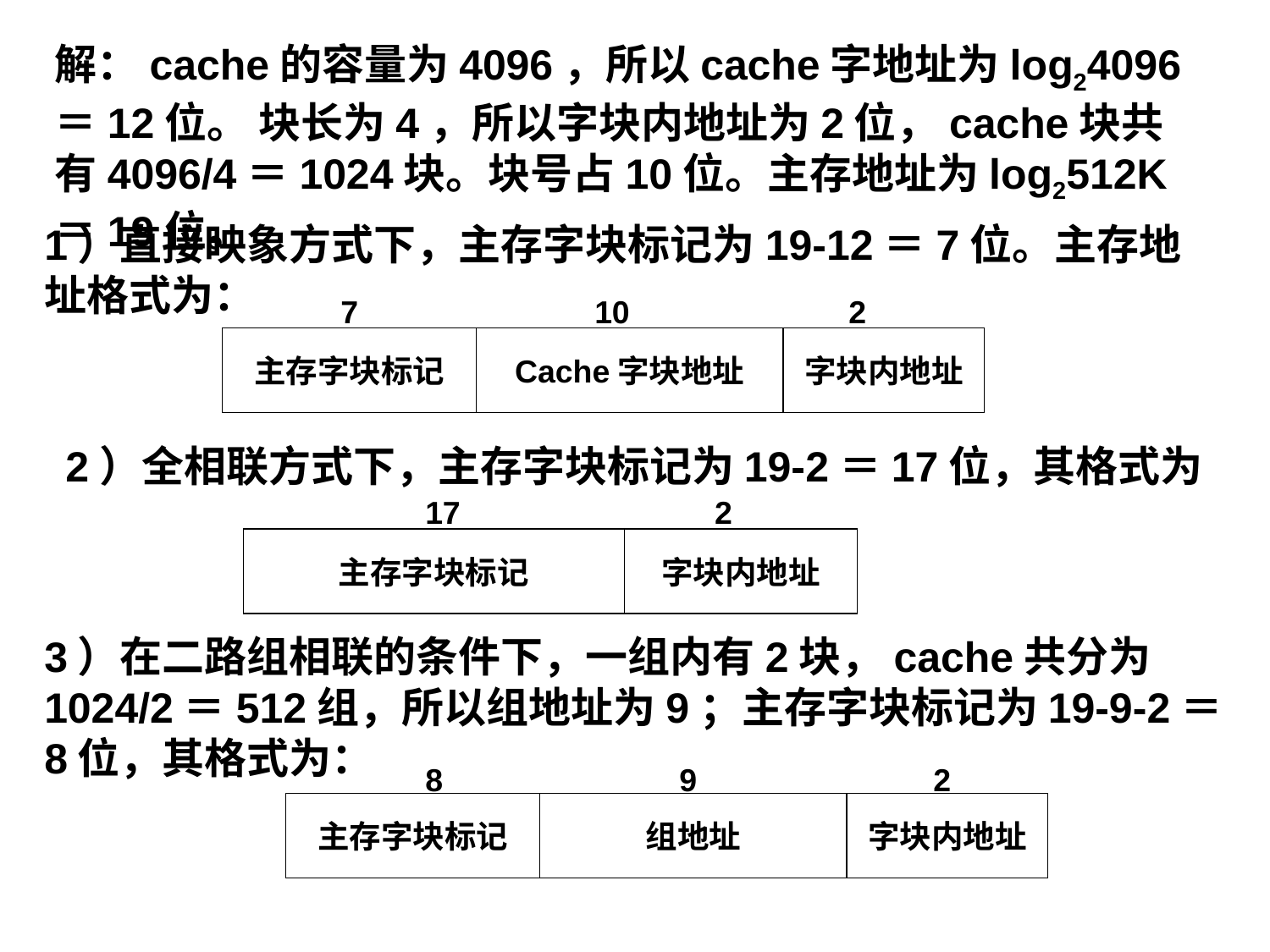

解：cache的容量为4096，所以cache字地址为log24096＝12位。 块长为4，所以字块内地址为2位，cache块共有4096/4＝1024块。块号占10位。主存地址为log2512K＝19位。
1）直接映象方式下，主存字块标记为19-12＝7位。主存地址格式为：
7   		10		2
主存字块标记
Cache字块地址
字块内地址
2）全相联方式下，主存字块标记为19-2＝17位，其格式为
17  		    2
主存字块标记
字块内地址
3）在二路组相联的条件下，一组内有2块，cache共分为1024/2＝512组，所以组地址为9；主存字块标记为19-9-2＝8位，其格式为：
8   		9		2
主存字块标记
组地址
字块内地址